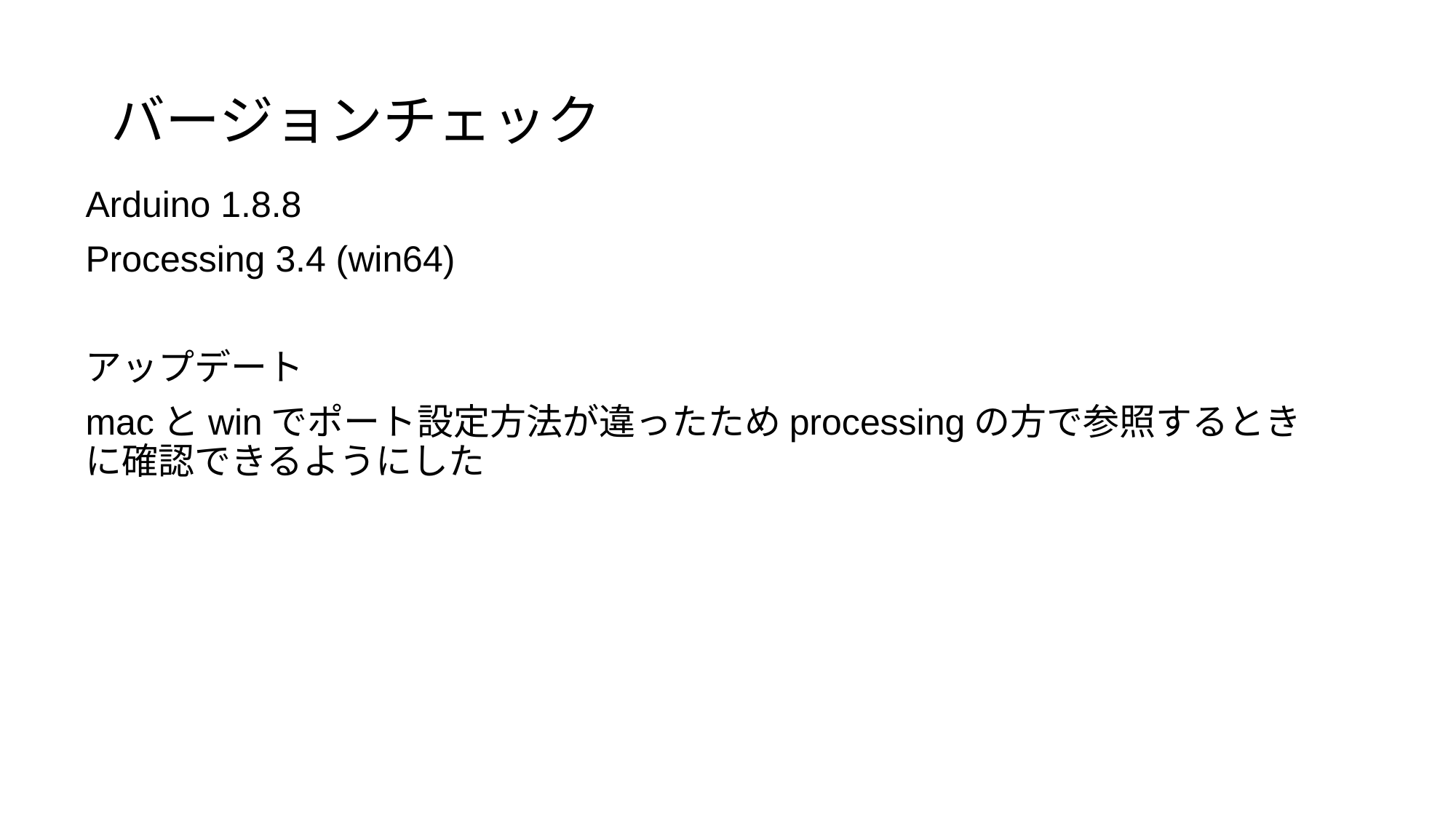

# バージョンチェック
Arduino 1.8.8
Processing 3.4 (win64)

アップデート
macとwinでポート設定方法が違ったためprocessingの方で参照するときに確認できるようにした